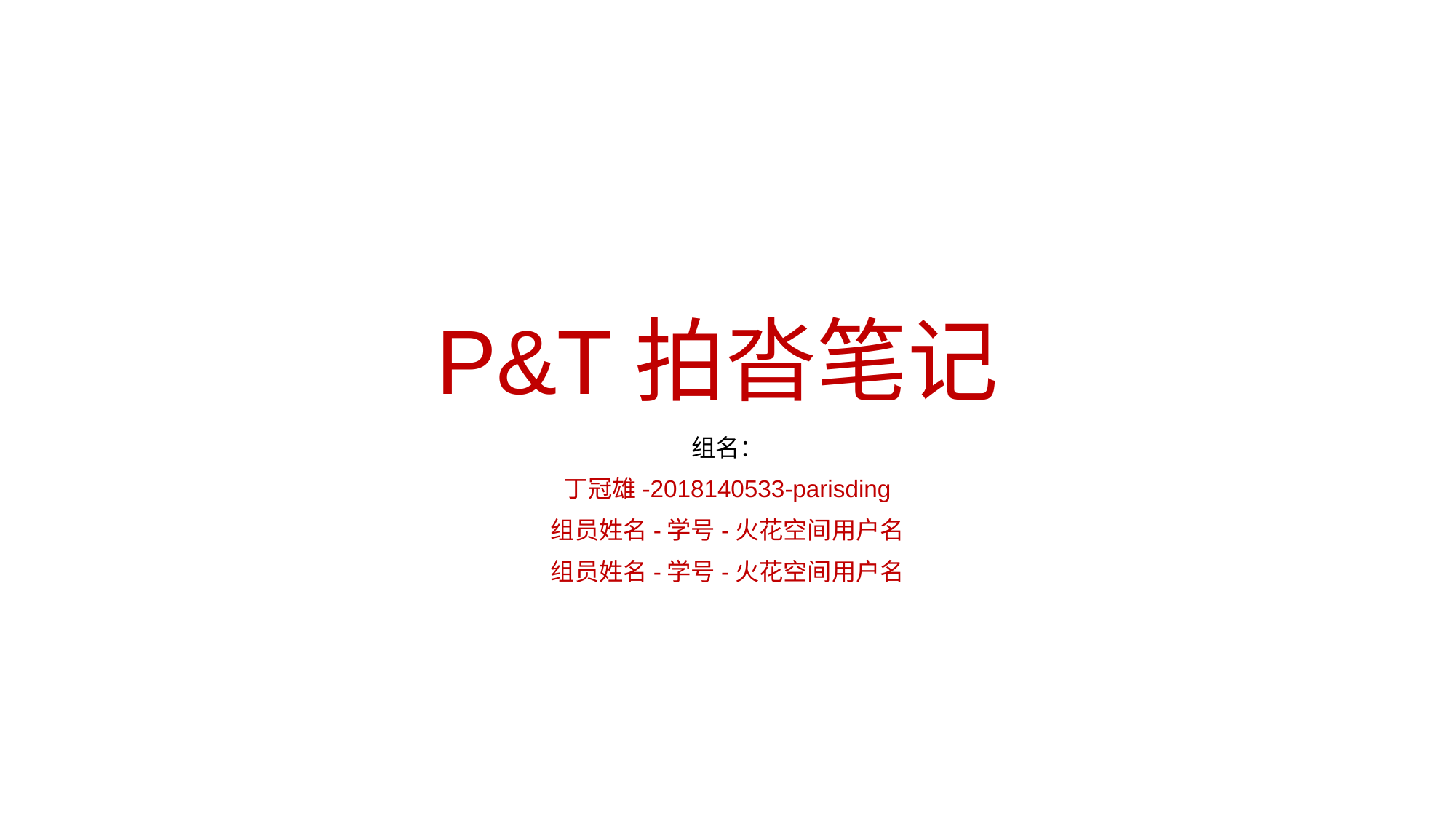

# P&T拍沓笔记
组名：
丁冠雄-2018140533-parisding
组员姓名-学号-火花空间用户名
组员姓名-学号-火花空间用户名